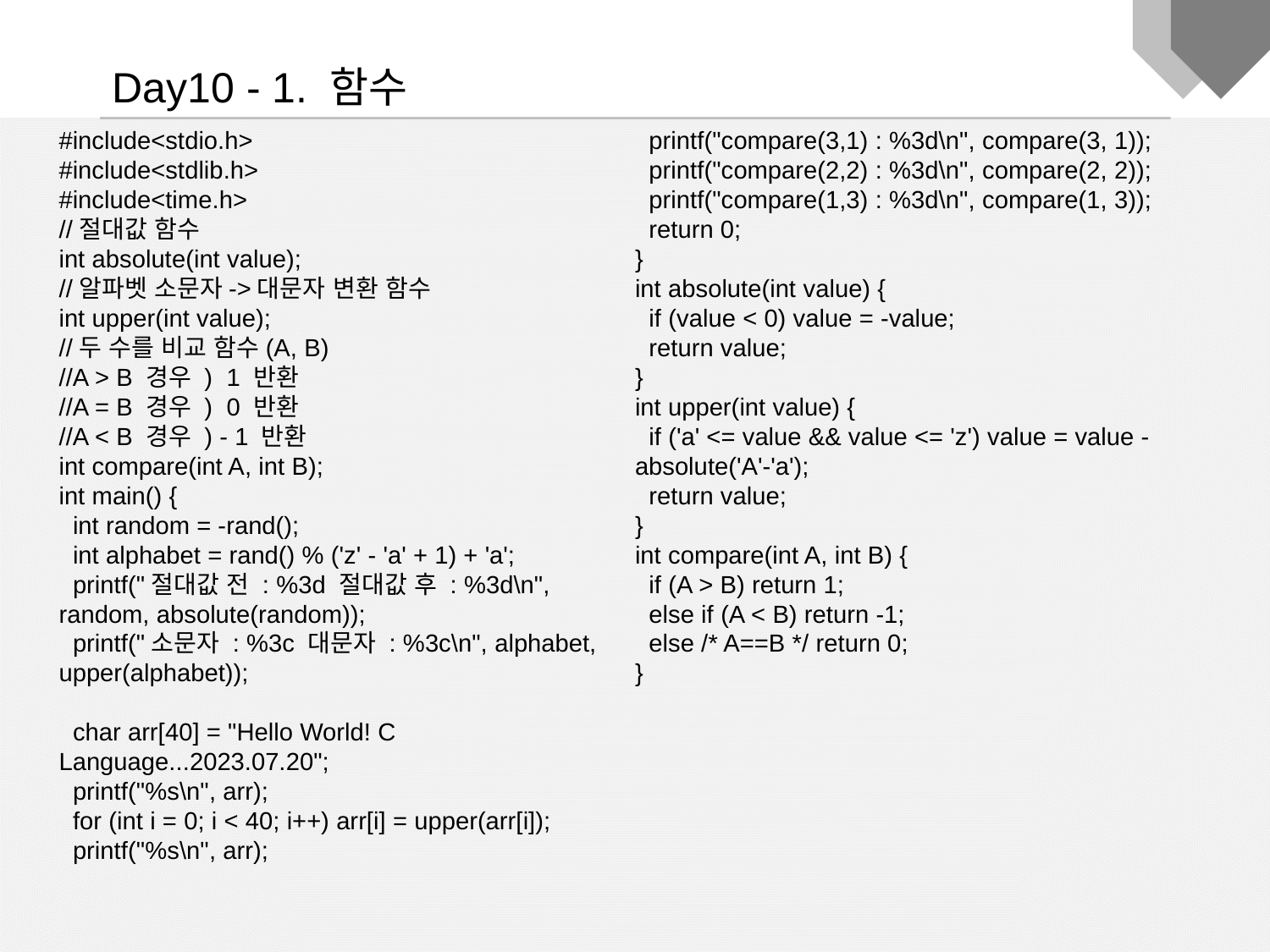

Day10 - 1. 함수
#include<stdio.h>
#include<stdlib.h>
#include<time.h>
//절대값 함수
int absolute(int value);
//알파벳 소문자->대문자 변환 함수
int upper(int value);
//두 수를 비교 함수(A, B)
//A > B 경우 )  1 반환
//A = B 경우 )  0 반환
//A < B 경우 ) - 1 반환
int compare(int A, int B);
int main() {
  int random = -rand();
  int alphabet = rand() % ('z' - 'a' + 1) + 'a';
  printf("절대값 전 : %3d 절대값 후 : %3d\n", random, absolute(random));
  printf("소문자 : %3c 대문자 : %3c\n", alphabet, upper(alphabet));

  char arr[40] = "Hello World! C Language...2023.07.20";
  printf("%s\n", arr);
  for (int i = 0; i < 40; i++) arr[i] = upper(arr[i]);
  printf("%s\n", arr);

  printf("compare(3,1) : %3d\n", compare(3, 1));
  printf("compare(2,2) : %3d\n", compare(2, 2));
  printf("compare(1,3) : %3d\n", compare(1, 3));
  return 0;
}
int absolute(int value) {
  if (value < 0) value = -value;
  return value;
}
int upper(int value) {
  if ('a' <= value && value <= 'z') value = value - absolute('A'-'a');
  return value;
}
int compare(int A, int B) {
  if (A > B) return 1;
  else if (A < B) return -1;
  else /* A==B */ return 0;
}